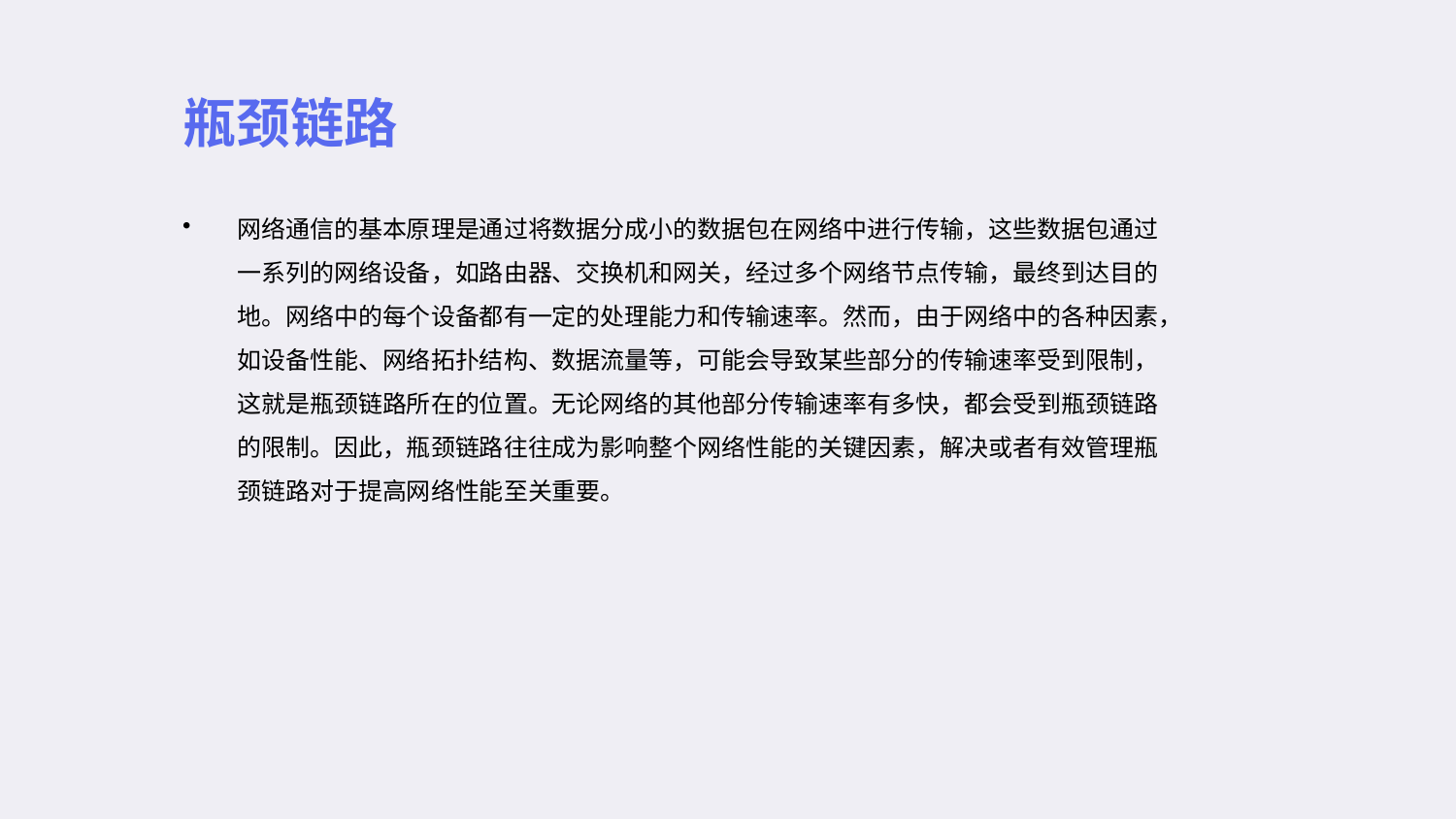

瓶颈链路
网络通信的基本原理是通过将数据分成小的数据包在网络中进行传输，这些数据包通过一系列的网络设备，如路由器、交换机和网关，经过多个网络节点传输，最终到达目的地。网络中的每个设备都有一定的处理能力和传输速率。然而，由于网络中的各种因素，如设备性能、网络拓扑结构、数据流量等，可能会导致某些部分的传输速率受到限制，这就是瓶颈链路所在的位置。无论网络的其他部分传输速率有多快，都会受到瓶颈链路的限制。因此，瓶颈链路往往成为影响整个网络性能的关键因素，解决或者有效管理瓶颈链路对于提高网络性能至关重要。